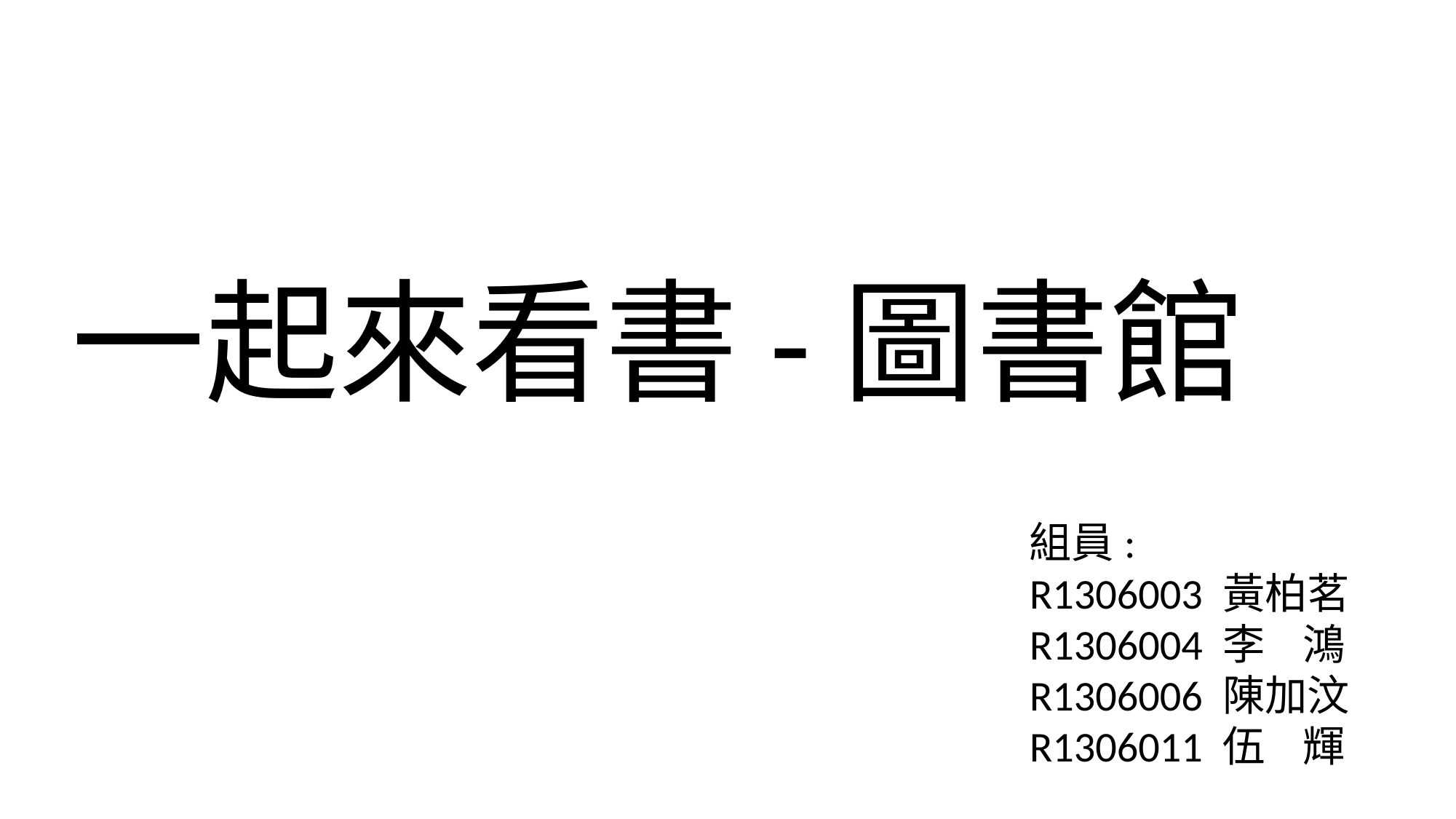

一起來看書-圖書館
組員:
R1306003 黃柏茗
R1306004 李    鴻
R1306006 陳加汶
R1306011 伍    輝